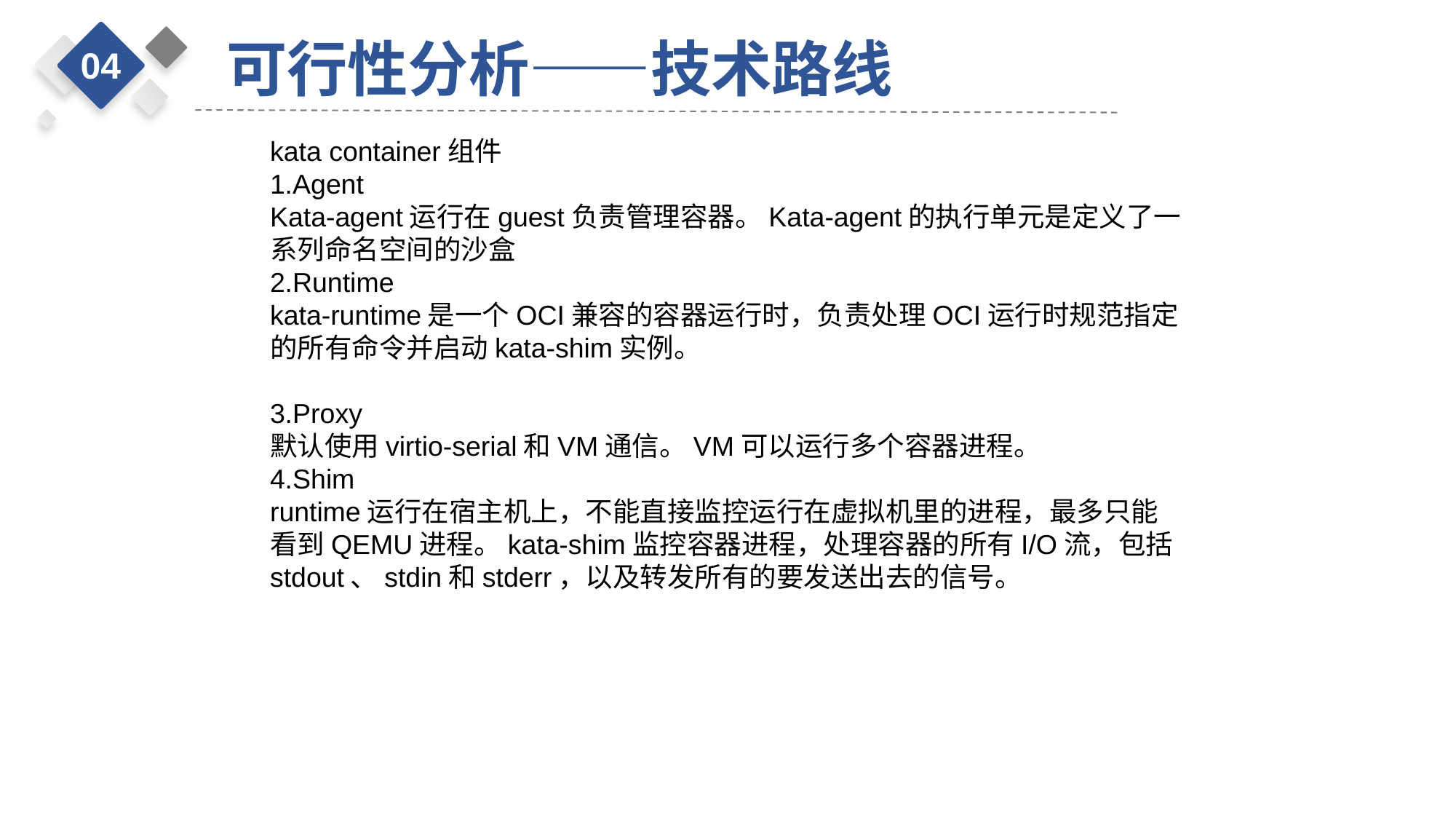

可行性分析——技术路线

04

kata container组件
1.Agent
Kata-agent运行在guest负责管理容器。Kata-agent的执行单元是定义了一系列命名空间的沙盒
2.Runtime
kata-runtime是一个OCI兼容的容器运行时，负责处理OCI运行时规范指定的所有命令并启动kata-shim实例。

3.Proxy
默认使用virtio-serial和VM通信。VM可以运行多个容器进程。
4.Shim
runtime运行在宿主机上，不能直接监控运行在虚拟机里的进程，最多只能看到QEMU进程。kata-shim监控容器进程，处理容器的所有I/O流，包括stdout、stdin和stderr，以及转发所有的要发送出去的信号。